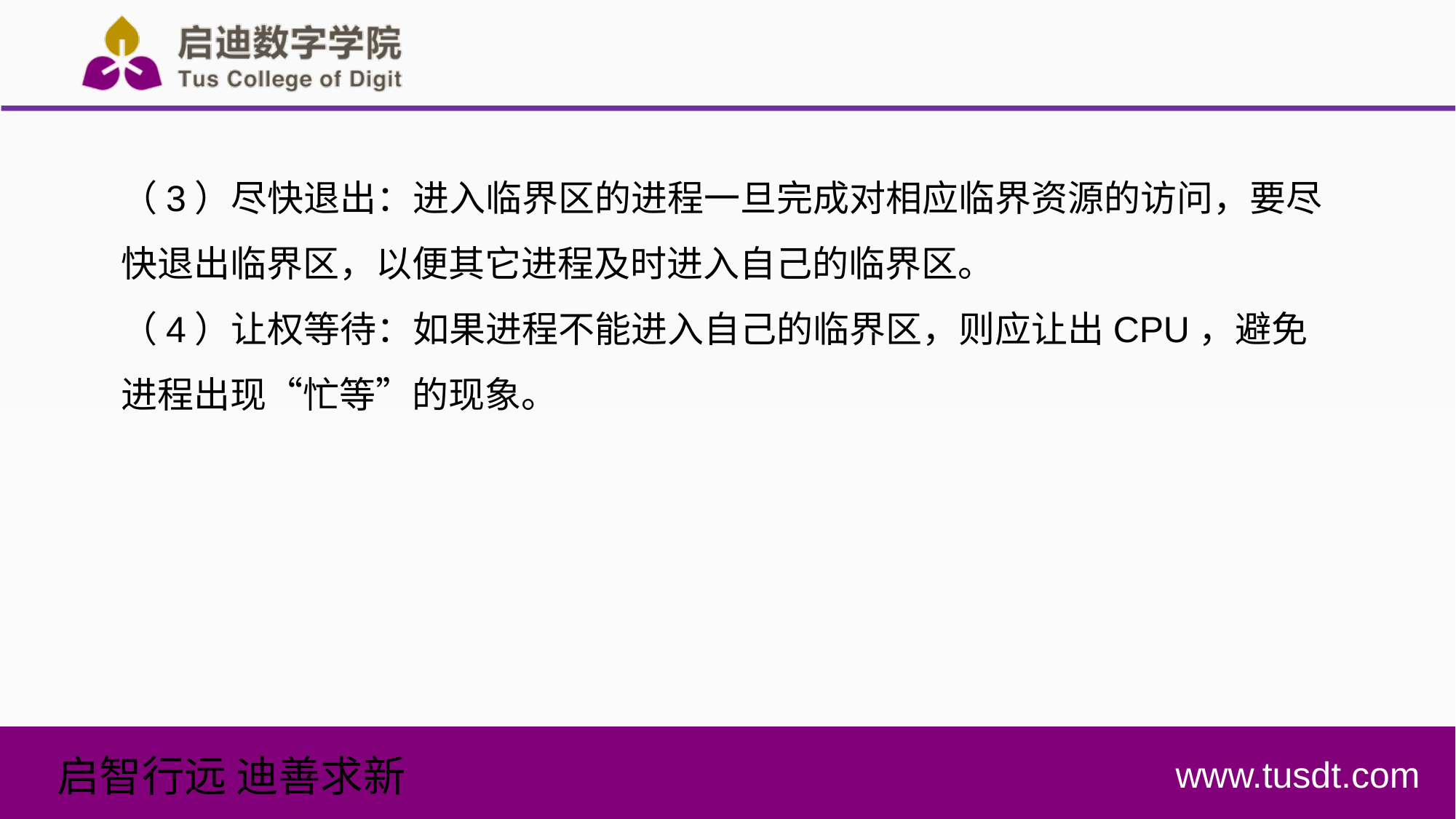

（3）尽快退出：进入临界区的进程一旦完成对相应临界资源的访问，要尽快退出临界区，以便其它进程及时进入自己的临界区。
（4）让权等待：如果进程不能进入自己的临界区，则应让出CPU，避免进程出现“忙等”的现象。